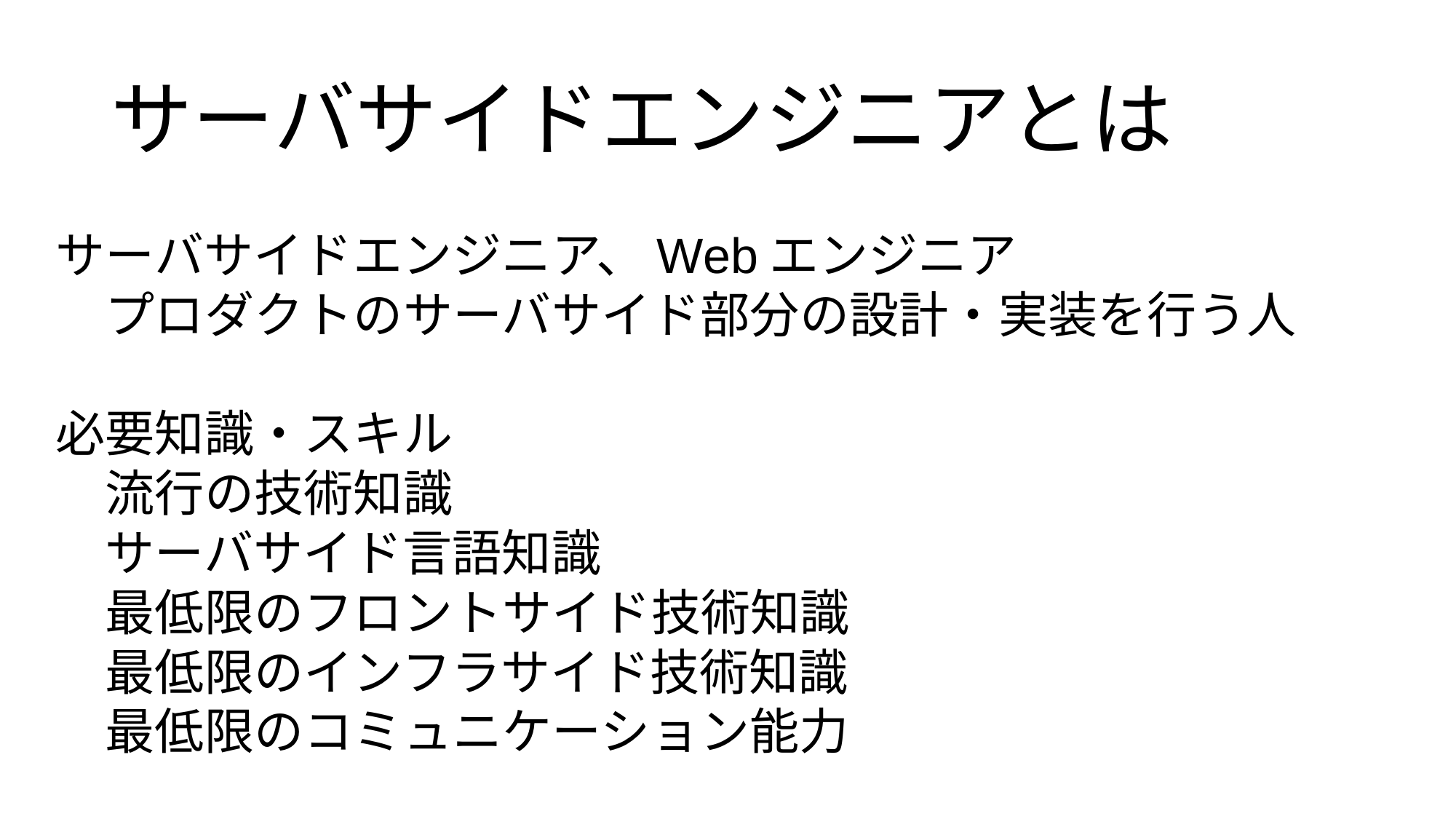

# サーバサイドエンジニアとは
サーバサイドエンジニア、Webエンジニア
　プロダクトのサーバサイド部分の設計・実装を行う人

必要知識・スキル
　流行の技術知識
　サーバサイド言語知識
　最低限のフロントサイド技術知識
　最低限のインフラサイド技術知識
　最低限のコミュニケーション能力